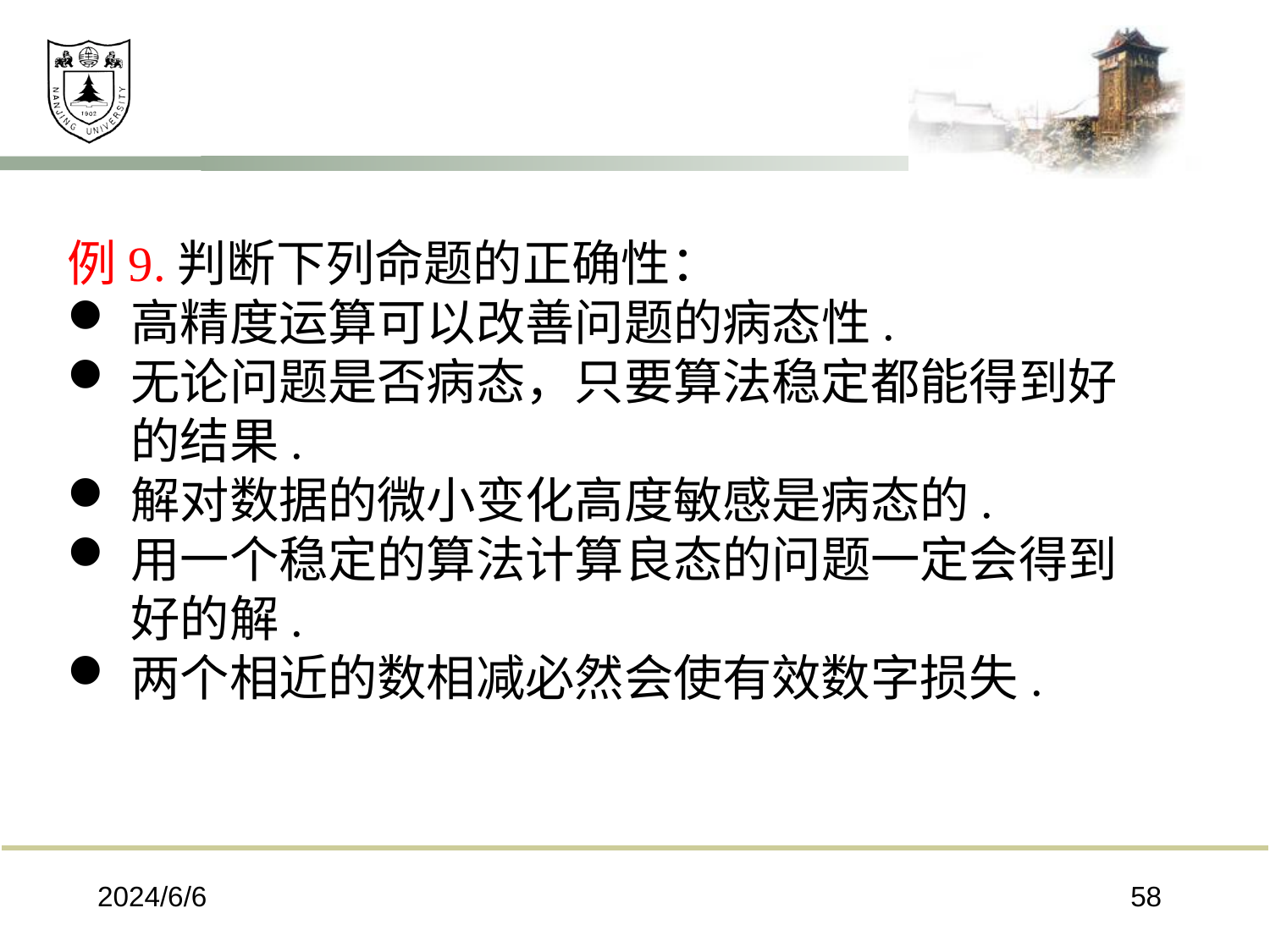

例9.判断下列命题的正确性：
高精度运算可以改善问题的病态性.
无论问题是否病态，只要算法稳定都能得到好的结果.
解对数据的微小变化高度敏感是病态的.
用一个稳定的算法计算良态的问题一定会得到好的解.
两个相近的数相减必然会使有效数字损失.

2024/6/6
58